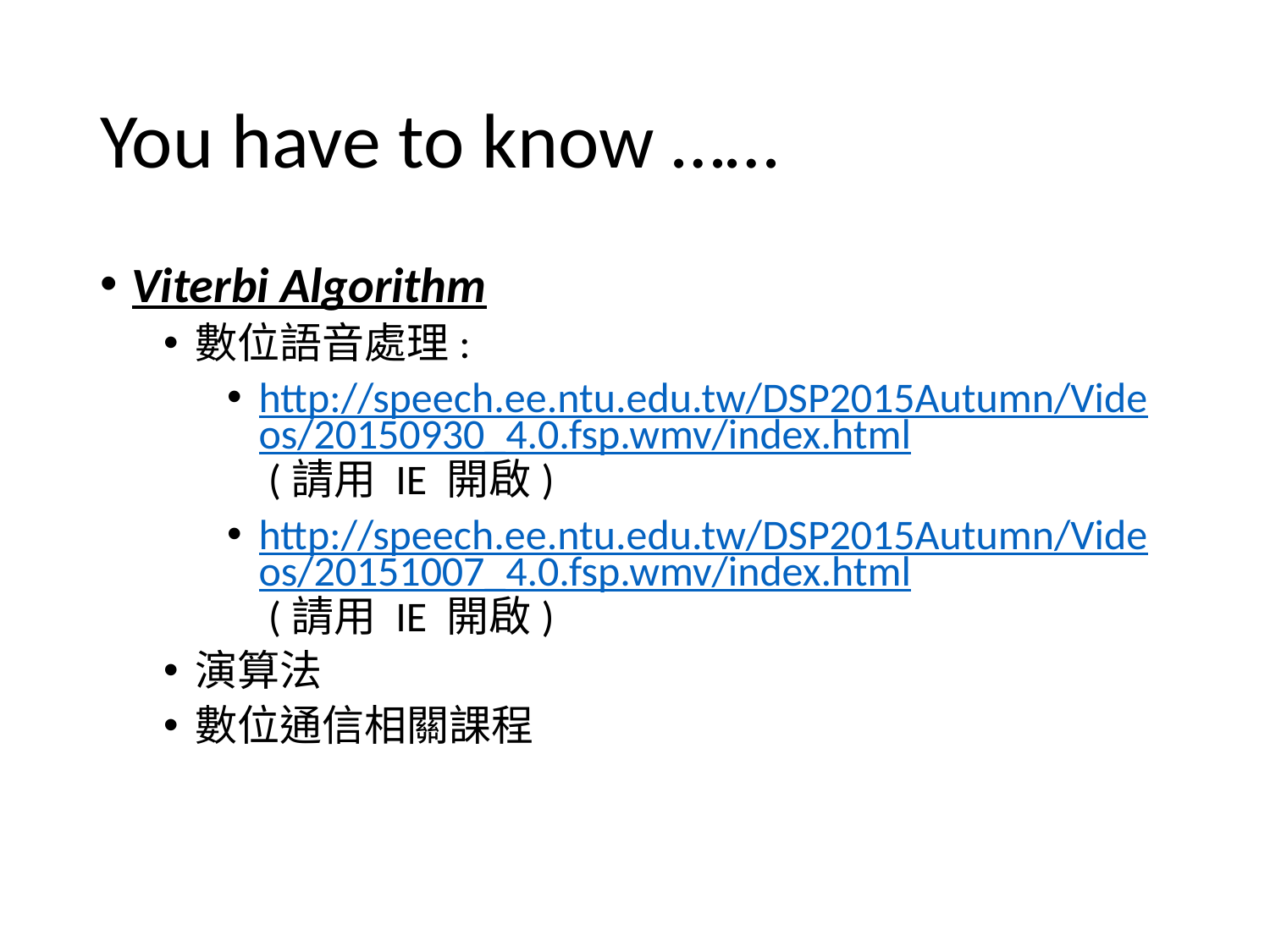

# You have to know ……
Viterbi Algorithm
數位語音處理:
http://speech.ee.ntu.edu.tw/DSP2015Autumn/Videos/20150930_4.0.fsp.wmv/index.html (請用 IE 開啟)
http://speech.ee.ntu.edu.tw/DSP2015Autumn/Videos/20151007_4.0.fsp.wmv/index.html (請用 IE 開啟)
演算法
數位通信相關課程